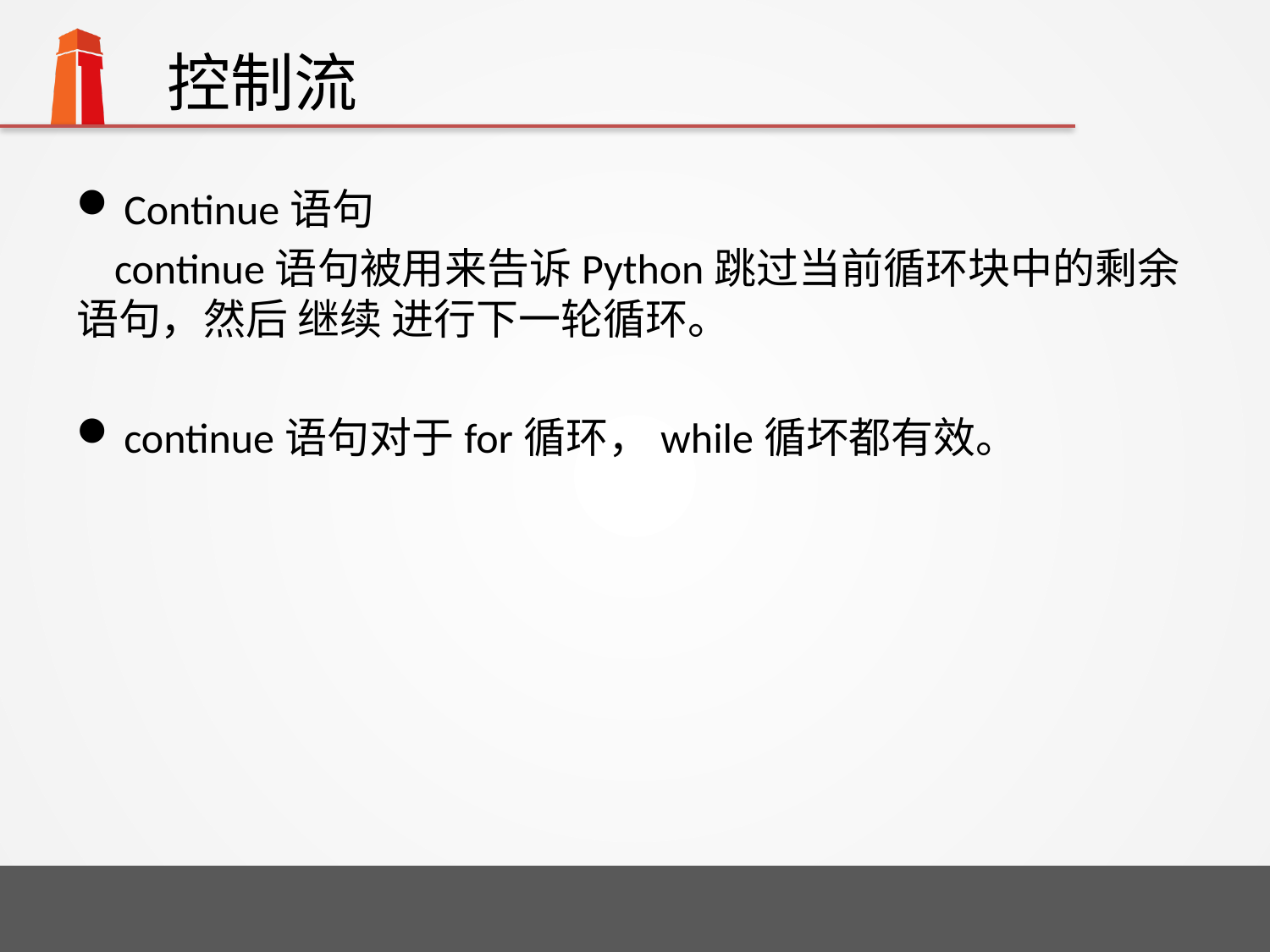

# 控制流
Continue语句
    continue语句被用来告诉Python跳过当前循环块中的剩余语句，然后 继续 进行下一轮循环。

continue语句对于for循环，while循坏都有效。